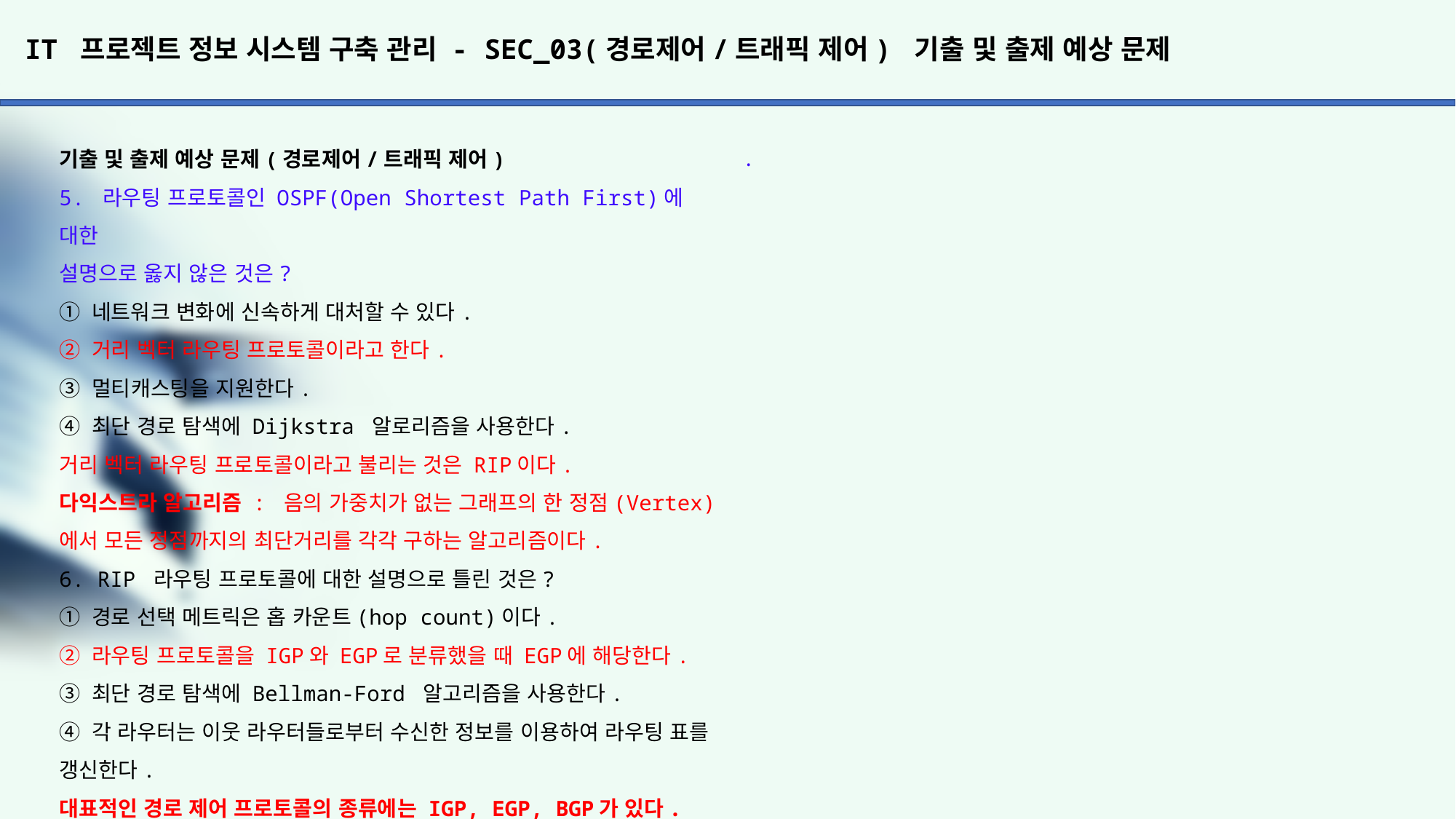

# IT 프로젝트 정보 시스템 구축 관리 - SEC_03(경로제어/트래픽 제어) 기출 및 출제 예상 문제
.
기출 및 출제 예상 문제(경로제어/트래픽 제어)
5. 라우팅 프로토콜인 OSPF(Open Shortest Path First)에 대한
설명으로 옳지 않은 것은?
① 네트워크 변화에 신속하게 대처할 수 있다.
② 거리 벡터 라우팅 프로토콜이라고 한다.
③ 멀티캐스팅을 지원한다.
④ 최단 경로 탐색에 Dijkstra 알로리즘을 사용한다.
거리 벡터 라우팅 프로토콜이라고 불리는 것은 RIP이다.
다익스트라 알고리즘 : 음의 가중치가 없는 그래프의 한 정점(Vertex)에서 모든 정점까지의 최단거리를 각각 구하는 알고리즘이다.
6. RIP 라우팅 프로토콜에 대한 설명으로 틀린 것은?
① 경로 선택 메트릭은 홉 카운트(hop count)이다.
② 라우팅 프로토콜을 IGP와 EGP로 분류했을 때 EGP에 해당한다.
③ 최단 경로 탐색에 Bellman-Ford 알고리즘을 사용한다.
④ 각 라우터는 이웃 라우터들로부터 수신한 정보를 이용하여 라우팅 표를 갱신한다.
대표적인 경로 제어 프로토콜의 종류에는 IGP, EGP, BGP가 있다.
그 중에서, RIP 라우팅 프로토콜은 IGP(내부 게이트웨이 프로토콜)
에 해당한다.
Bellman-Ford 알고리즘
두 노드 간의 최단 경로를 구하는 알고리즘이다. 예를 들어, A B C 노드가 존재하면 A와 C노드 간의 최단 경로를 구한다면 A와 C사이에 있는 B노드까지의 거리를 먼저 구한 후 가중치를 더하여 실제 거리를 구하는 방식을 사용한다.
홉 카운트(hop count)
데이터가 출발지와 목적지 사이에서 통과해야 하는 중간 장비들의
개수를 의미한다.